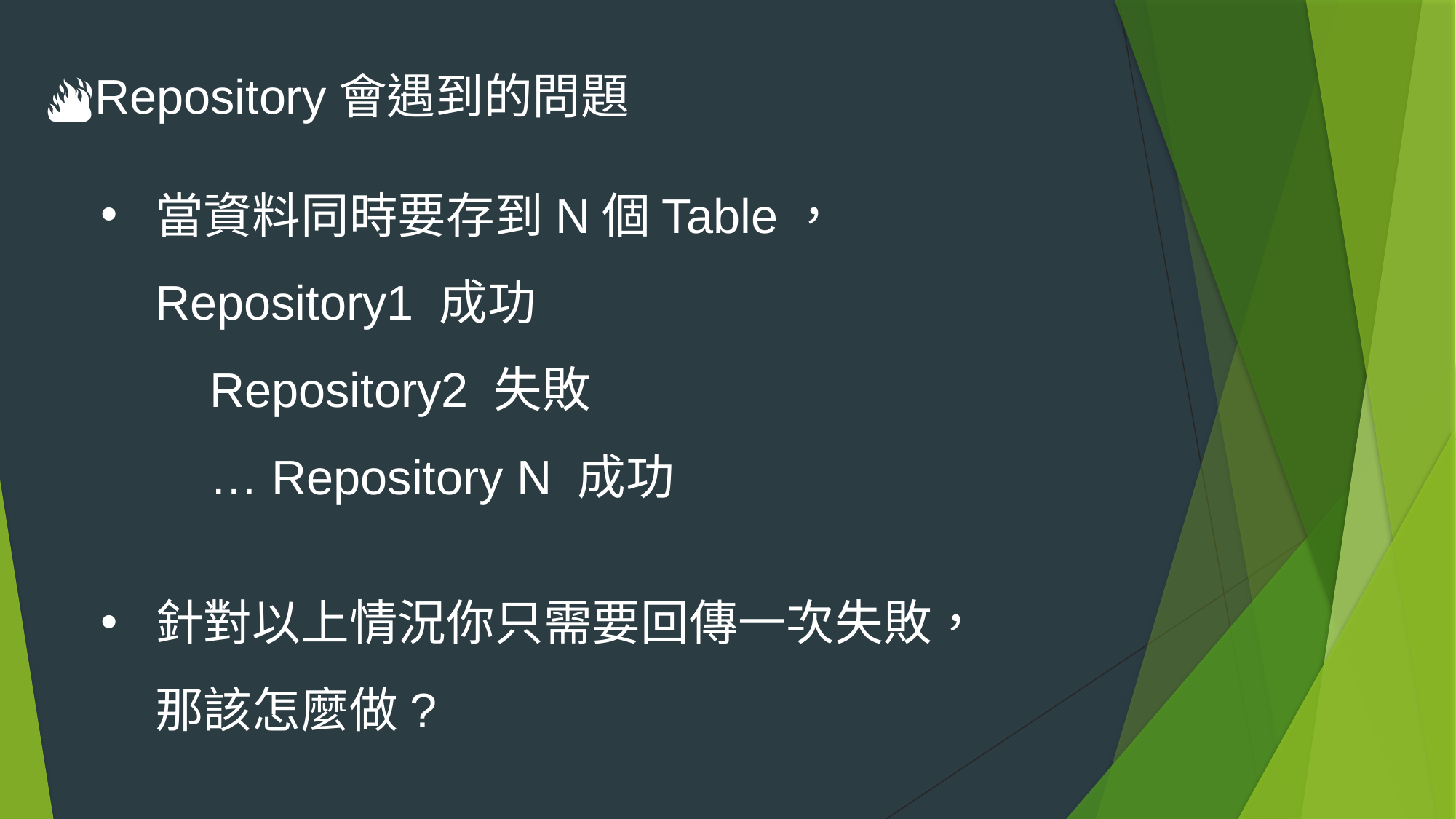

🔥Repository會遇到的問題
當資料同時要存到N個Table， Repository1 成功
	Repository2 失敗
	… Repository N 成功
針對以上情況你只需要回傳一次失敗，那該怎麼做?